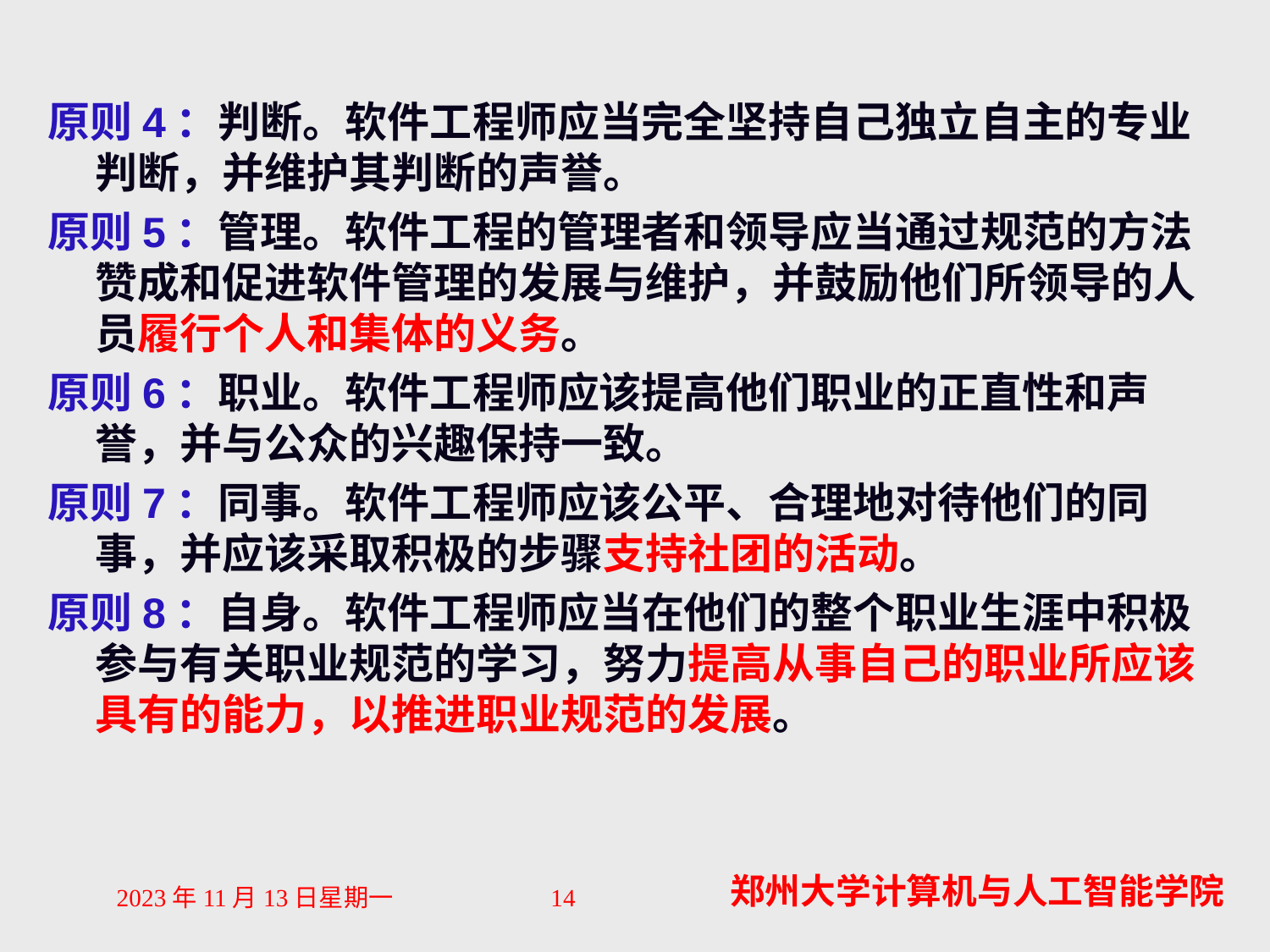

原则4：判断。软件工程师应当完全坚持自己独立自主的专业判断，并维护其判断的声誉。
原则5：管理。软件工程的管理者和领导应当通过规范的方法赞成和促进软件管理的发展与维护，并鼓励他们所领导的人员履行个人和集体的义务。
原则6：职业。软件工程师应该提高他们职业的正直性和声誉，并与公众的兴趣保持一致。
原则7：同事。软件工程师应该公平、合理地对待他们的同事，并应该采取积极的步骤支持社团的活动。
原则8：自身。软件工程师应当在他们的整个职业生涯中积极参与有关职业规范的学习，努力提高从事自己的职业所应该具有的能力，以推进职业规范的发展。